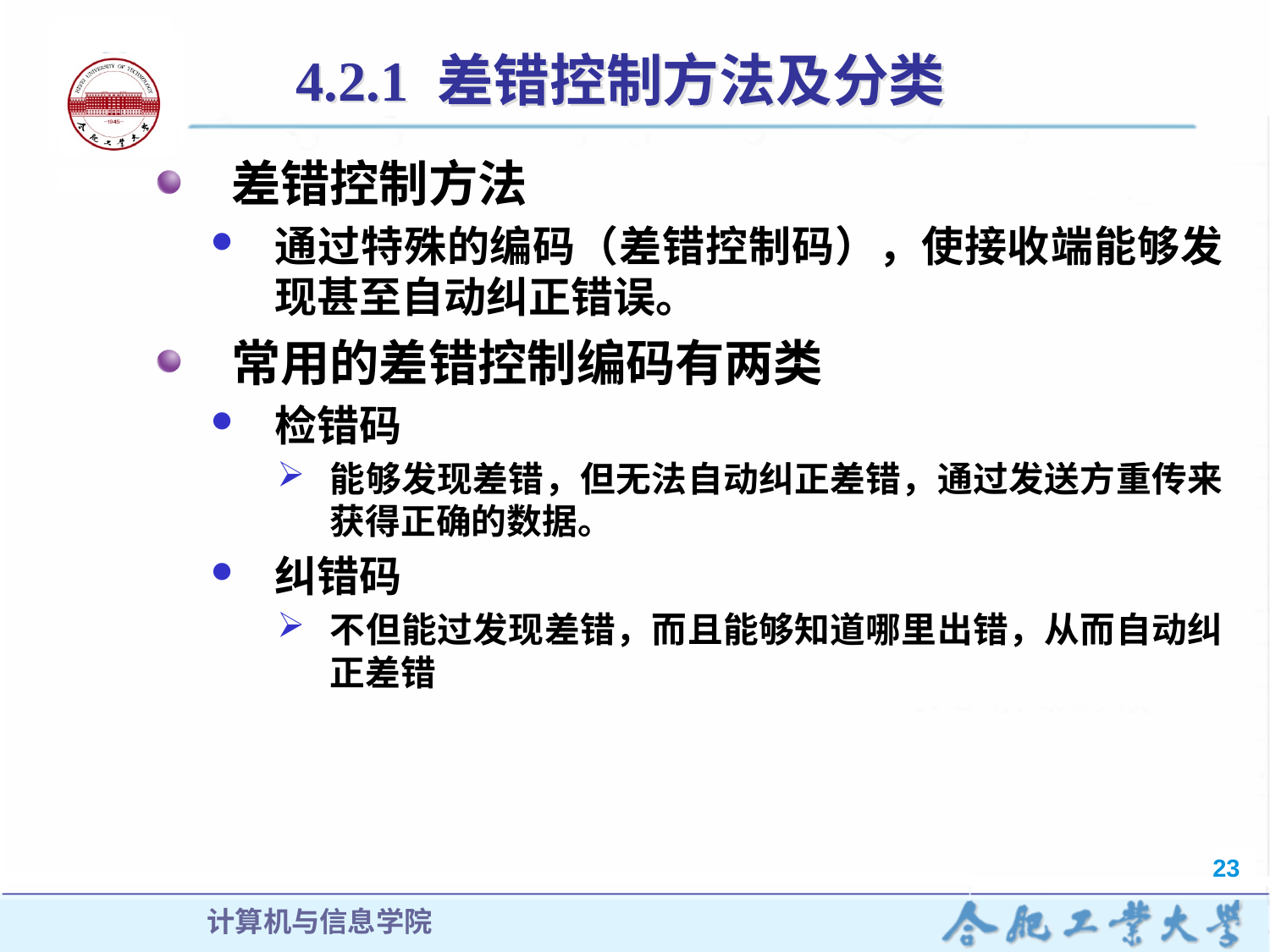

# 4.2.1 差错控制方法及分类
差错控制方法
通过特殊的编码（差错控制码），使接收端能够发现甚至自动纠正错误。
常用的差错控制编码有两类
检错码
能够发现差错，但无法自动纠正差错，通过发送方重传来获得正确的数据。
纠错码
不但能过发现差错，而且能够知道哪里出错，从而自动纠正差错